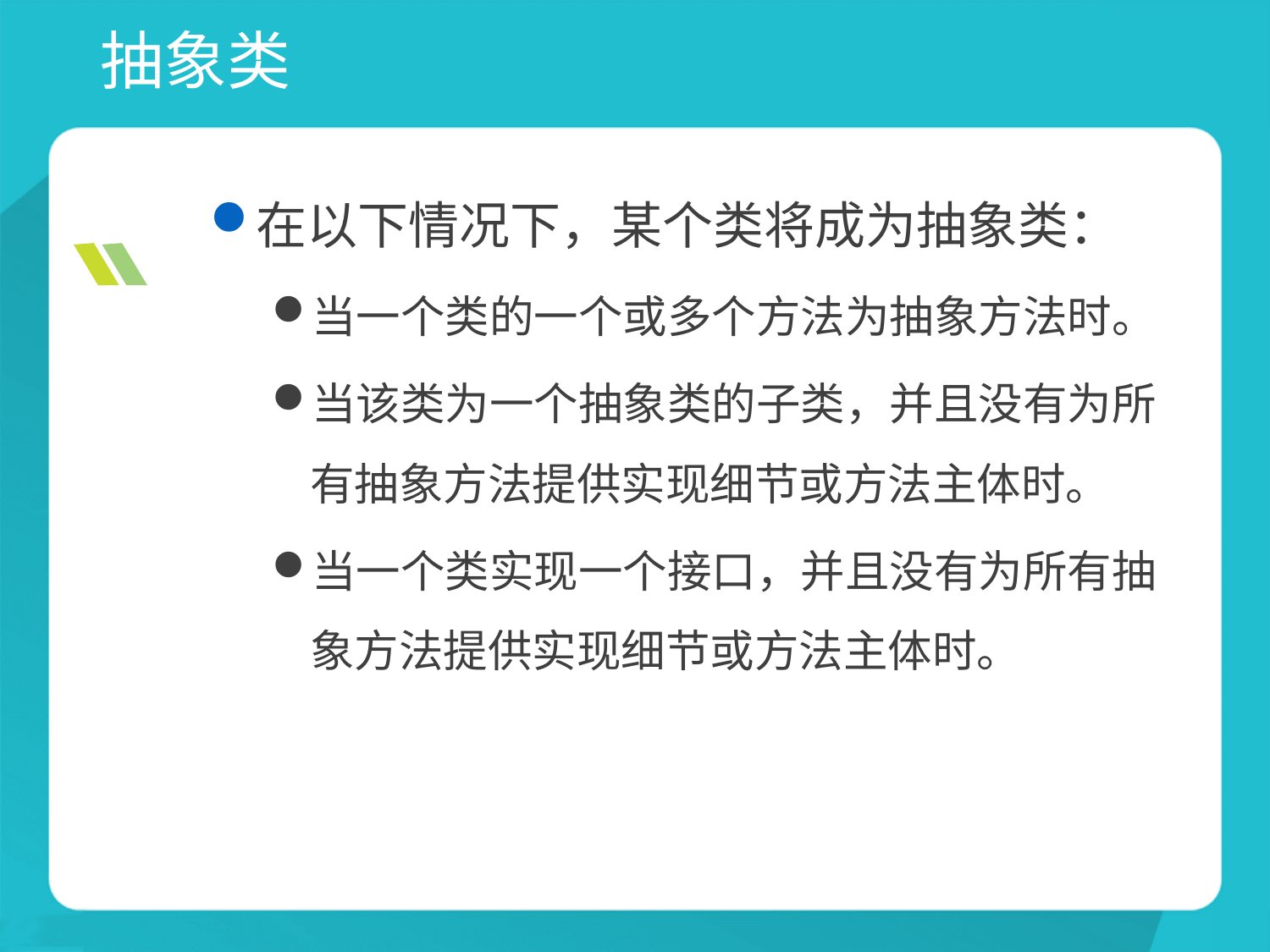

# 抽象类
在以下情况下，某个类将成为抽象类：
当一个类的一个或多个方法为抽象方法时。
当该类为一个抽象类的子类，并且没有为所有抽象方法提供实现细节或方法主体时。
当一个类实现一个接口，并且没有为所有抽象方法提供实现细节或方法主体时。